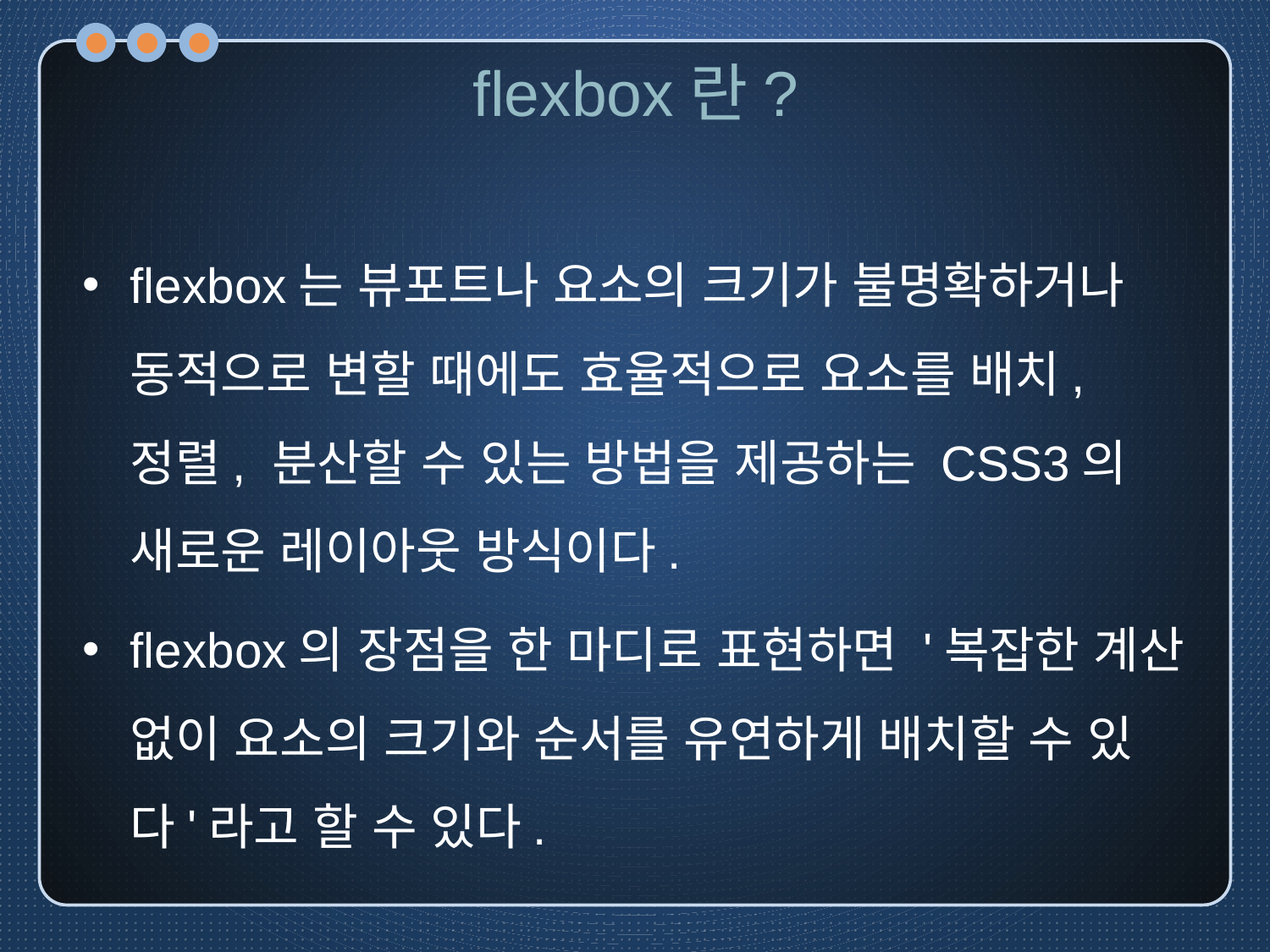

# flexbox란?

flexbox는 뷰포트나 요소의 크기가 불명확하거나 동적으로 변할 때에도 효율적으로 요소를 배치, 정렬, 분산할 수 있는 방법을 제공하는 CSS3의 새로운 레이아웃 방식이다.
flexbox의 장점을 한 마디로 표현하면 '복잡한 계산 없이 요소의 크기와 순서를 유연하게 배치할 수 있다'라고 할 수 있다.